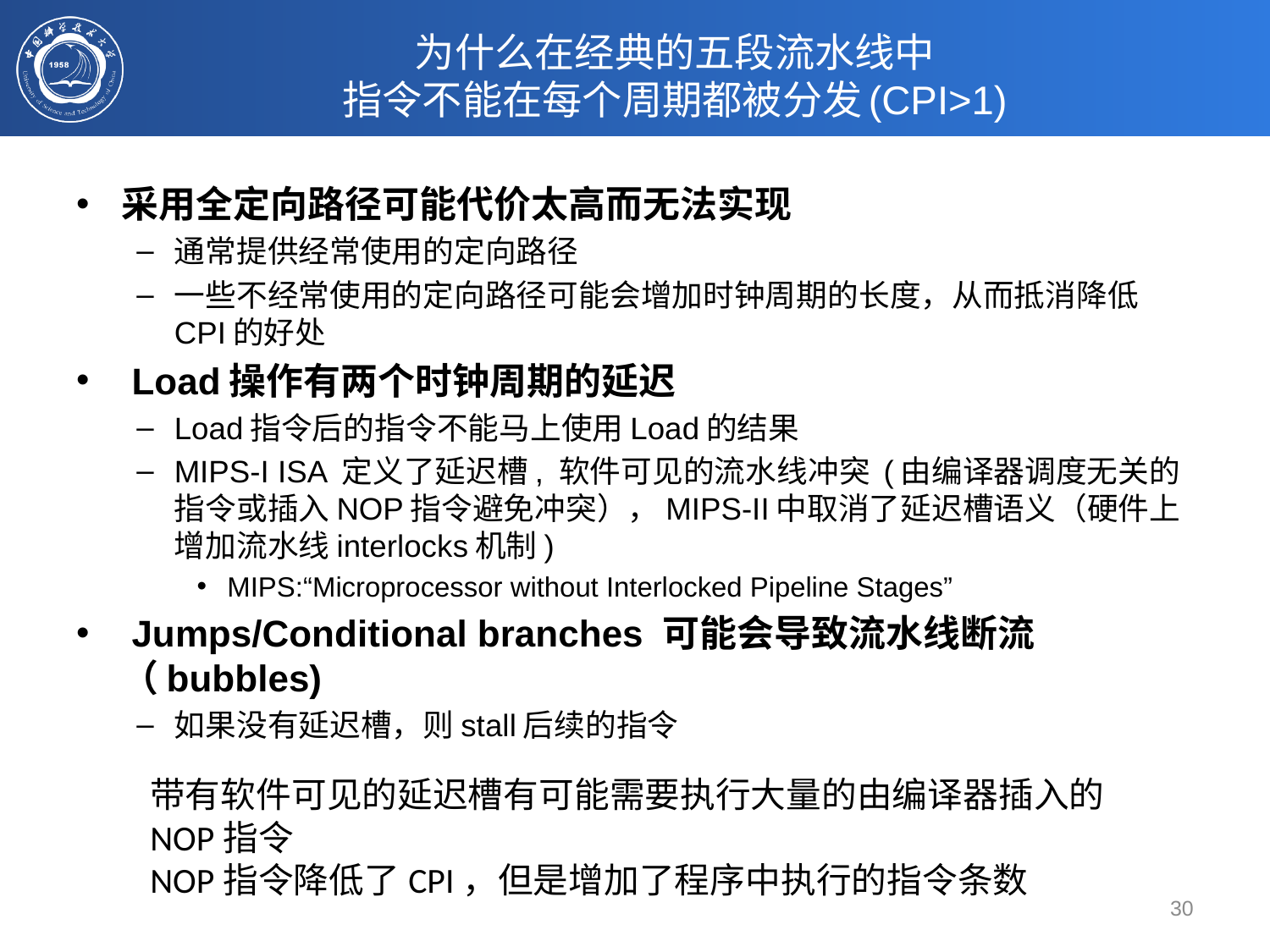

# 为什么在经典的五段流水线中 指令不能在每个周期都被分发(CPI>1)
采用全定向路径可能代价太高而无法实现
通常提供经常使用的定向路径
一些不经常使用的定向路径可能会增加时钟周期的长度，从而抵消降低CPI的好处
 Load操作有两个时钟周期的延迟
Load指令后的指令不能马上使用Load的结果
MIPS-I ISA 定义了延迟槽, 软件可见的流水线冲突 (由编译器调度无关的指令或插入NOP指令避免冲突），MIPS-II中取消了延迟槽语义（硬件上增加流水线interlocks机制)
MIPS:“Microprocessor without Interlocked Pipeline Stages”
 Jumps/Conditional branches 可能会导致流水线断流（bubbles)
如果没有延迟槽，则stall后续的指令
带有软件可见的延迟槽有可能需要执行大量的由编译器插入的NOP指令
NOP指令降低了CPI，但是增加了程序中执行的指令条数
30